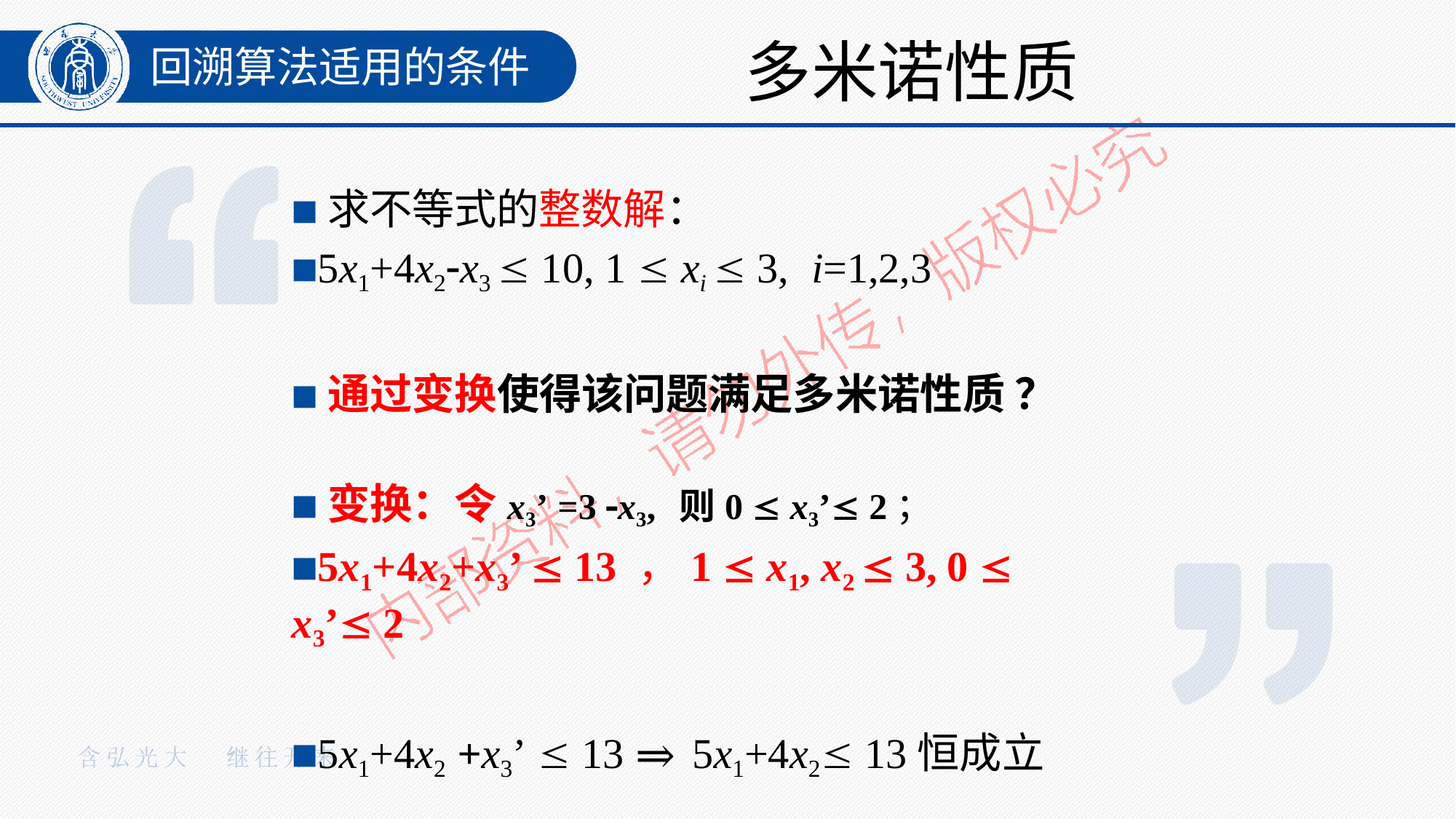

# 多米诺性质

回溯算法适用的条件
◼求不等式的整数解：
◼5x1+4x2−x3 ≤ 10, 1 ≤ xi ≤ 3,	i=1,2,3

◼通过变换使得该问题满足多米诺性质 ？

◼变换：令x3’ =3 −x3,	则0 ≤ x3’≤ 2；
◼5x1+4x2+x3’ ≤ 13 ，1 ≤ x1, x2 ≤ 3, 0 ≤ x3’≤ 2

◼5x1+4x2 +x3’ ≤ 13 ⇒ 5x1+4x2≤ 13恒成立